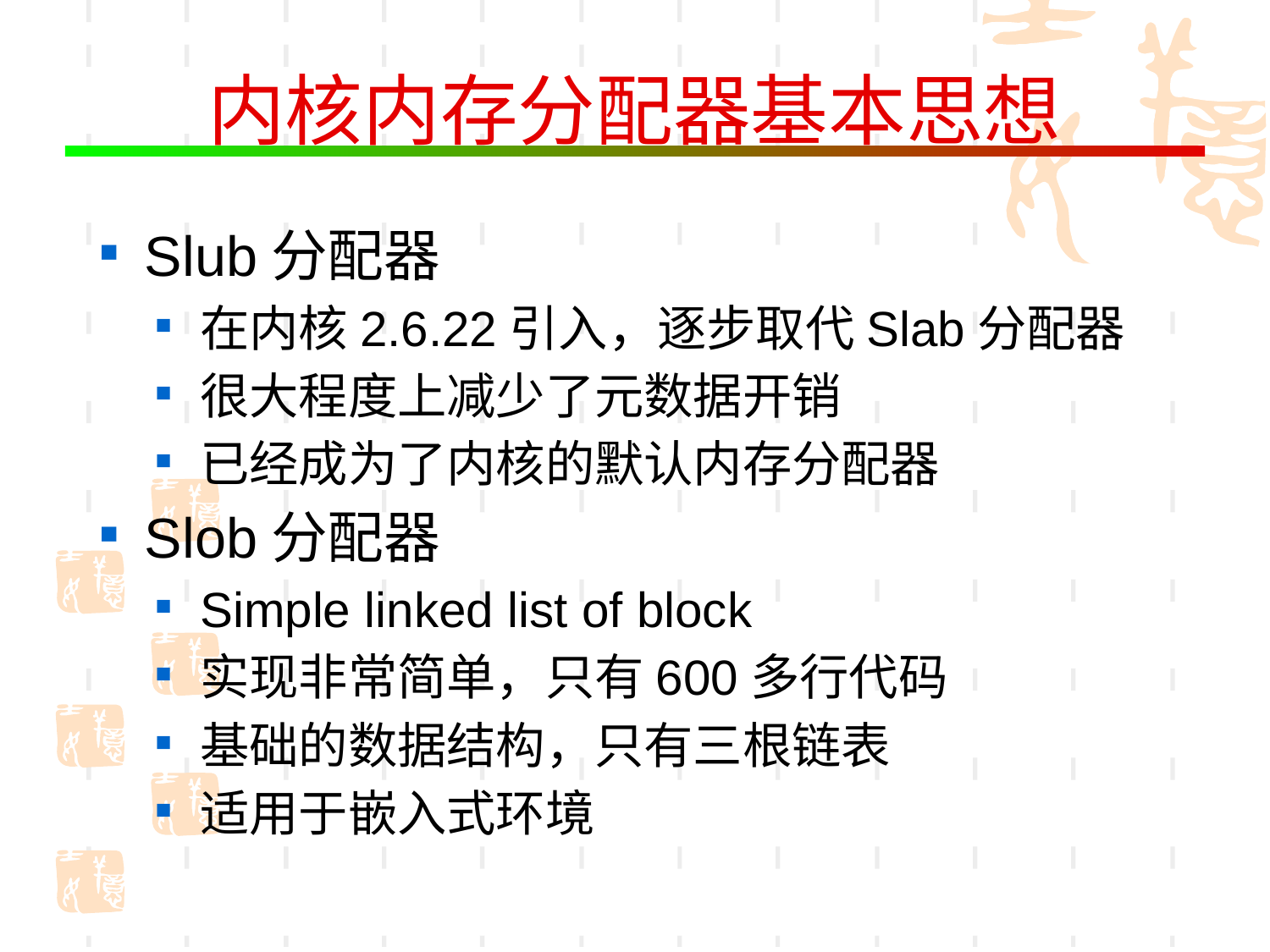

# 内核内存分配器基本思想
Slub分配器
在内核2.6.22引入，逐步取代Slab分配器
很大程度上减少了元数据开销
已经成为了内核的默认内存分配器
Slob分配器
Simple linked list of block
实现非常简单，只有600多行代码
基础的数据结构，只有三根链表
适用于嵌入式环境